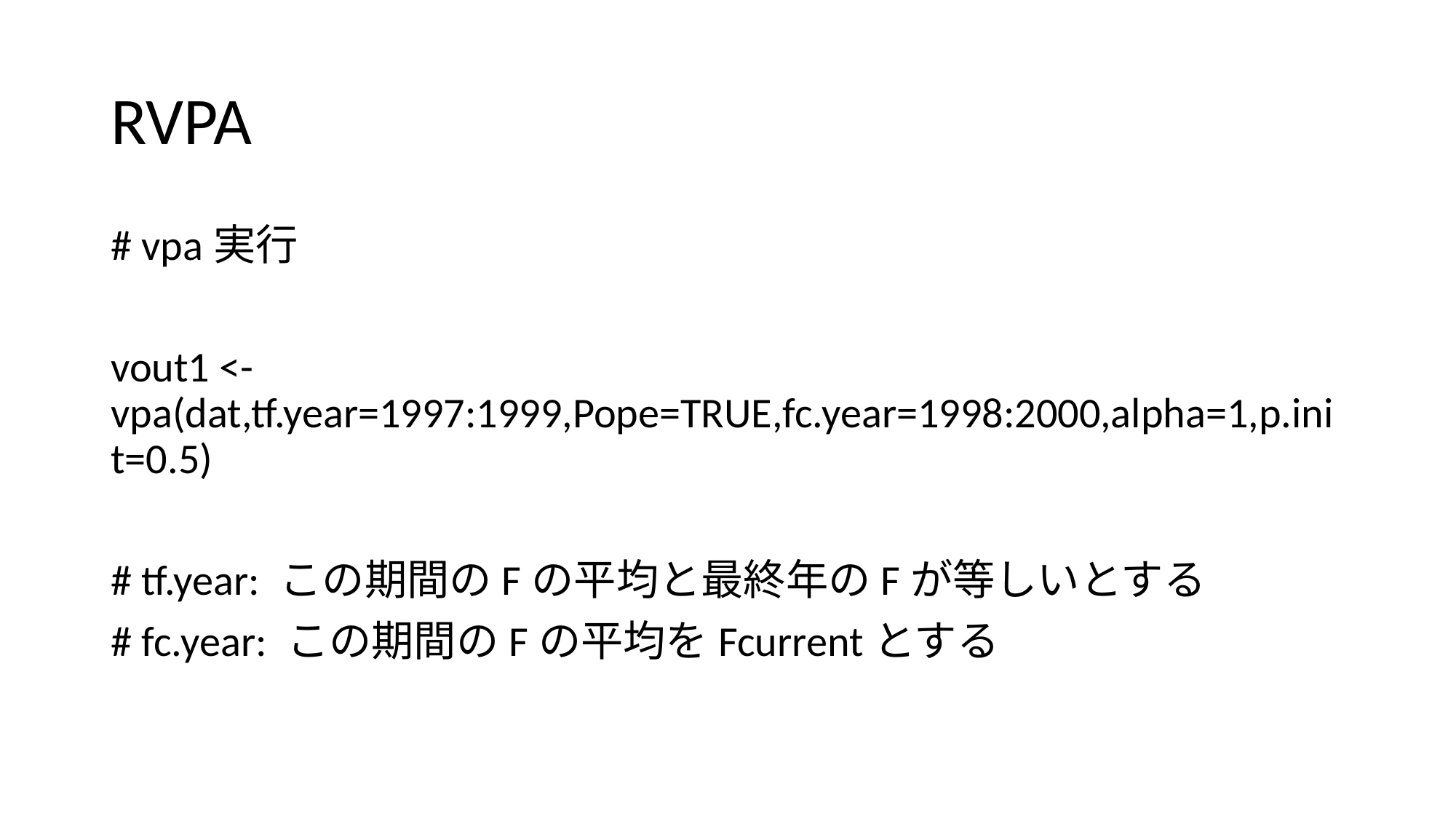

# RVPA
# vpa実行

vout1 <- vpa(dat,tf.year=1997:1999,Pope=TRUE,fc.year=1998:2000,alpha=1,p.init=0.5)

# tf.year: この期間のFの平均と最終年のFが等しいとする
# fc.year: この期間のFの平均をFcurrentとする